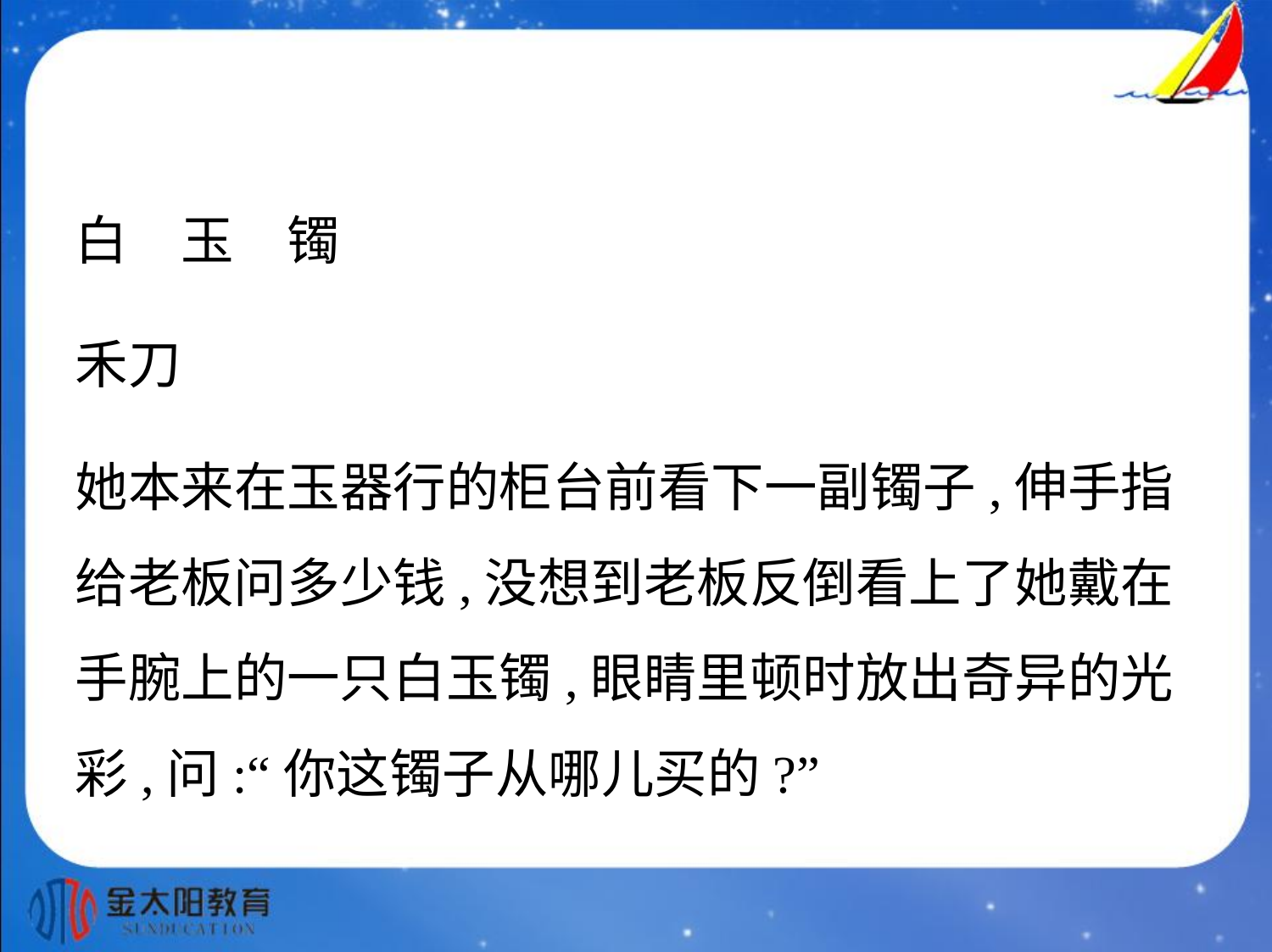

白　玉　镯
禾刀
她本来在玉器行的柜台前看下一副镯子,伸手指
给老板问多少钱,没想到老板反倒看上了她戴在
手腕上的一只白玉镯,眼睛里顿时放出奇异的光
彩,问:“你这镯子从哪儿买的?”